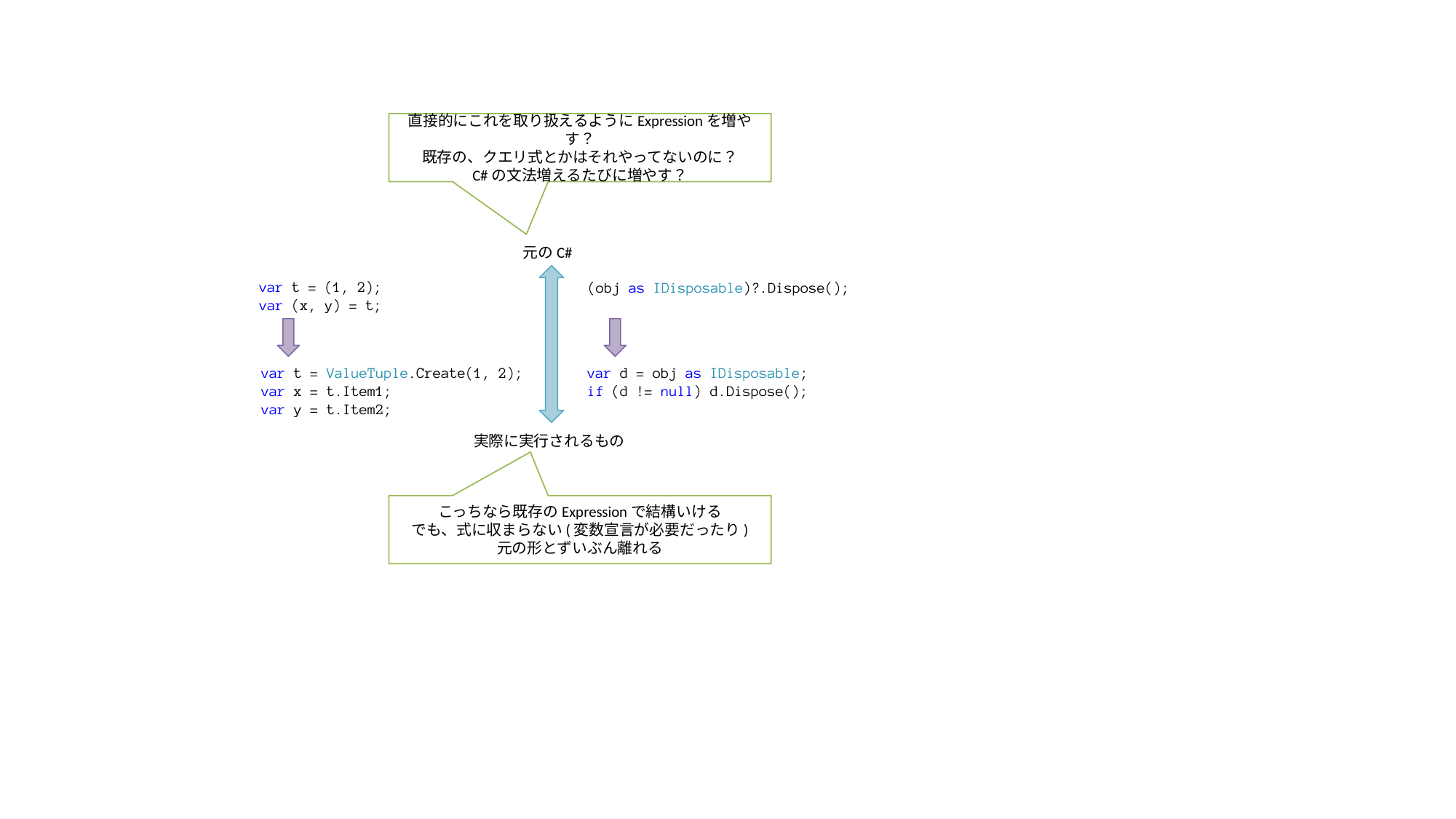

直接的にこれを取り扱えるようにExpressionを増やす？
既存の、クエリ式とかはそれやってないのに？
C#の文法増えるたびに増やす？
元のC#

var t = (1, 2);
var (x, y) = t;
(obj as IDisposable)?.Dispose();

var t = ValueTuple.Create(1, 2);
var x = t.Item1;
var y = t.Item2;
var d = obj as IDisposable;
if (d != null) d.Dispose();
実際に実行されるもの
こっちなら既存のExpressionで結構いける
でも、式に収まらない(変数宣言が必要だったり)
元の形とずいぶん離れる